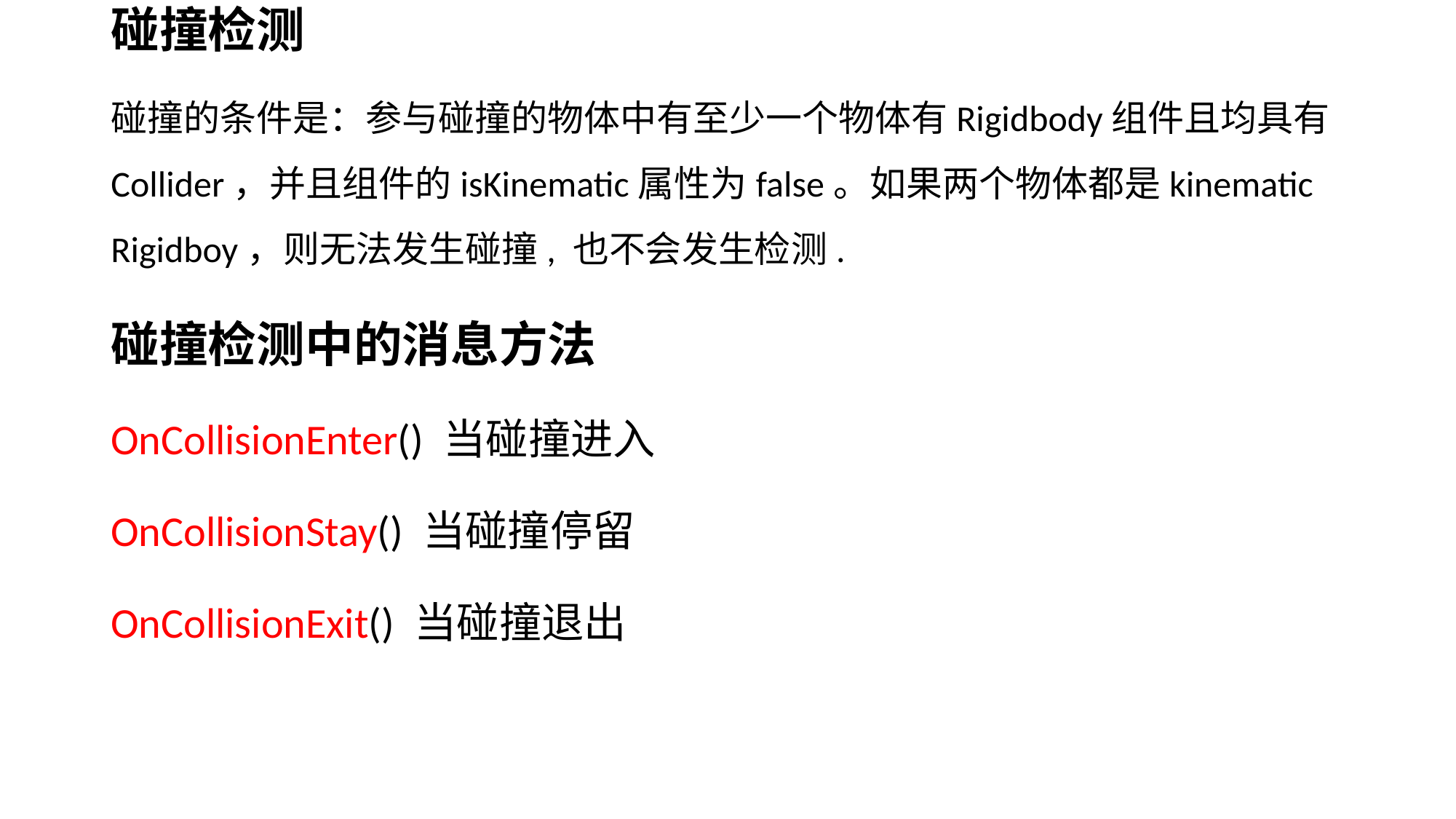

碰撞检测
碰撞的条件是：参与碰撞的物体中有至少一个物体有Rigidbody组件且均具有Collider，并且组件的isKinematic属性为false。如果两个物体都是kinematic Rigidboy，则无法发生碰撞, 也不会发生检测.
碰撞检测中的消息方法
OnCollisionEnter() 当碰撞进入
OnCollisionStay() 当碰撞停留
OnCollisionExit() 当碰撞退出